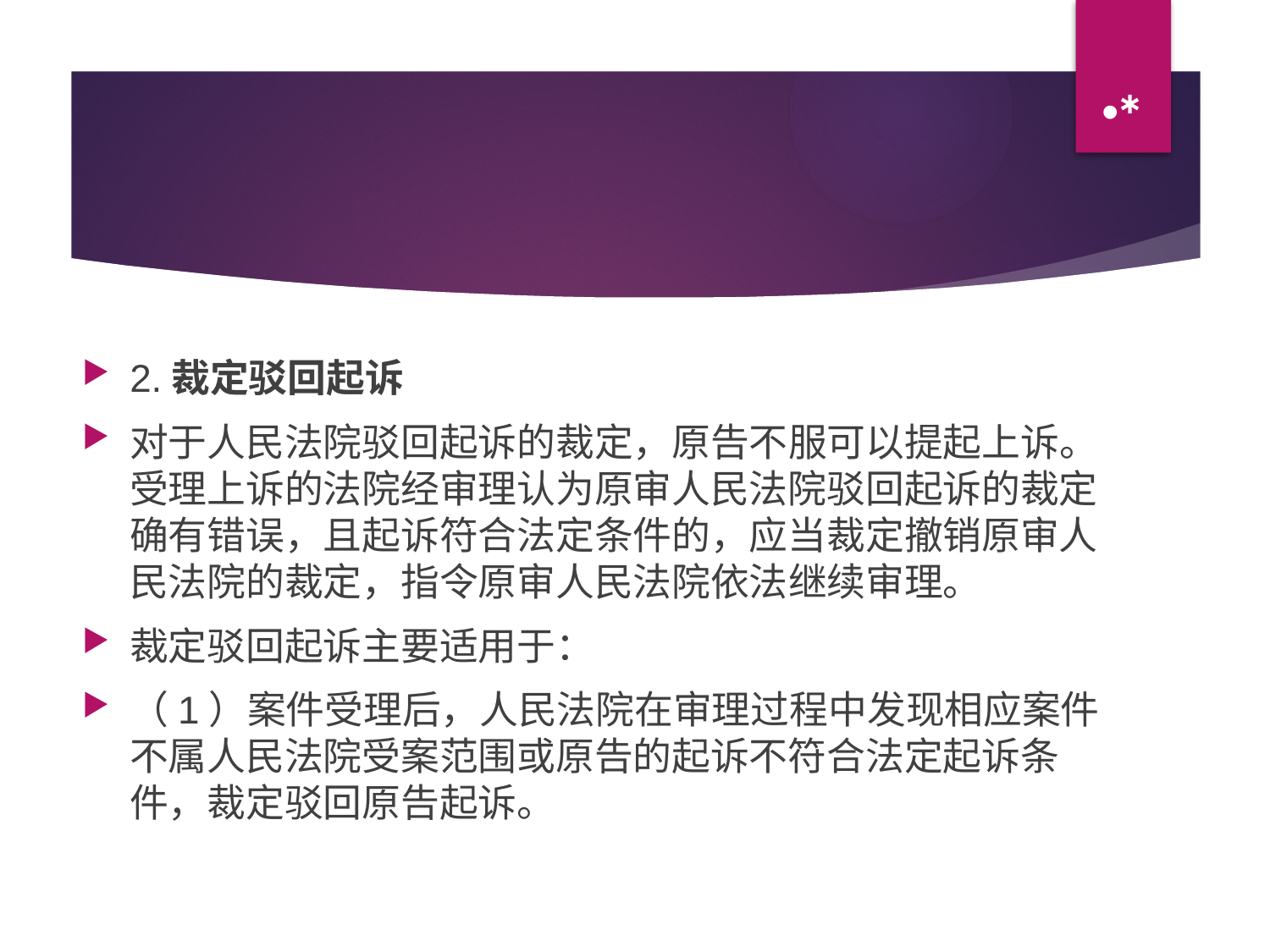

*
#
2.裁定驳回起诉
对于人民法院驳回起诉的裁定，原告不服可以提起上诉。受理上诉的法院经审理认为原审人民法院驳回起诉的裁定确有错误，且起诉符合法定条件的，应当裁定撤销原审人民法院的裁定，指令原审人民法院依法继续审理。
裁定驳回起诉主要适用于：
（1）案件受理后，人民法院在审理过程中发现相应案件不属人民法院受案范围或原告的起诉不符合法定起诉条件，裁定驳回原告起诉。